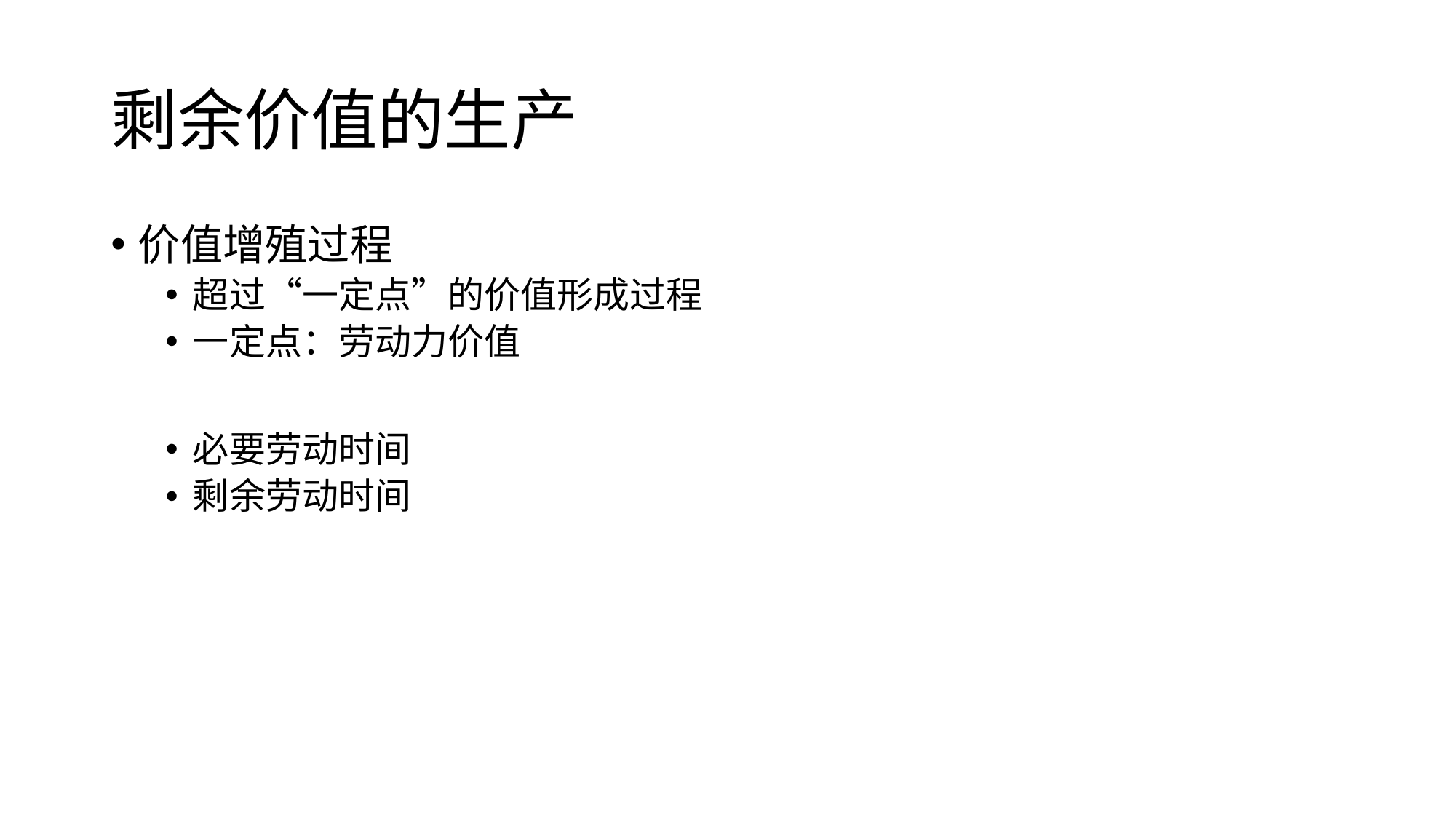

# 剩余价值的生产
价值增殖过程
超过“一定点”的价值形成过程
一定点：劳动力价值

必要劳动时间
剩余劳动时间